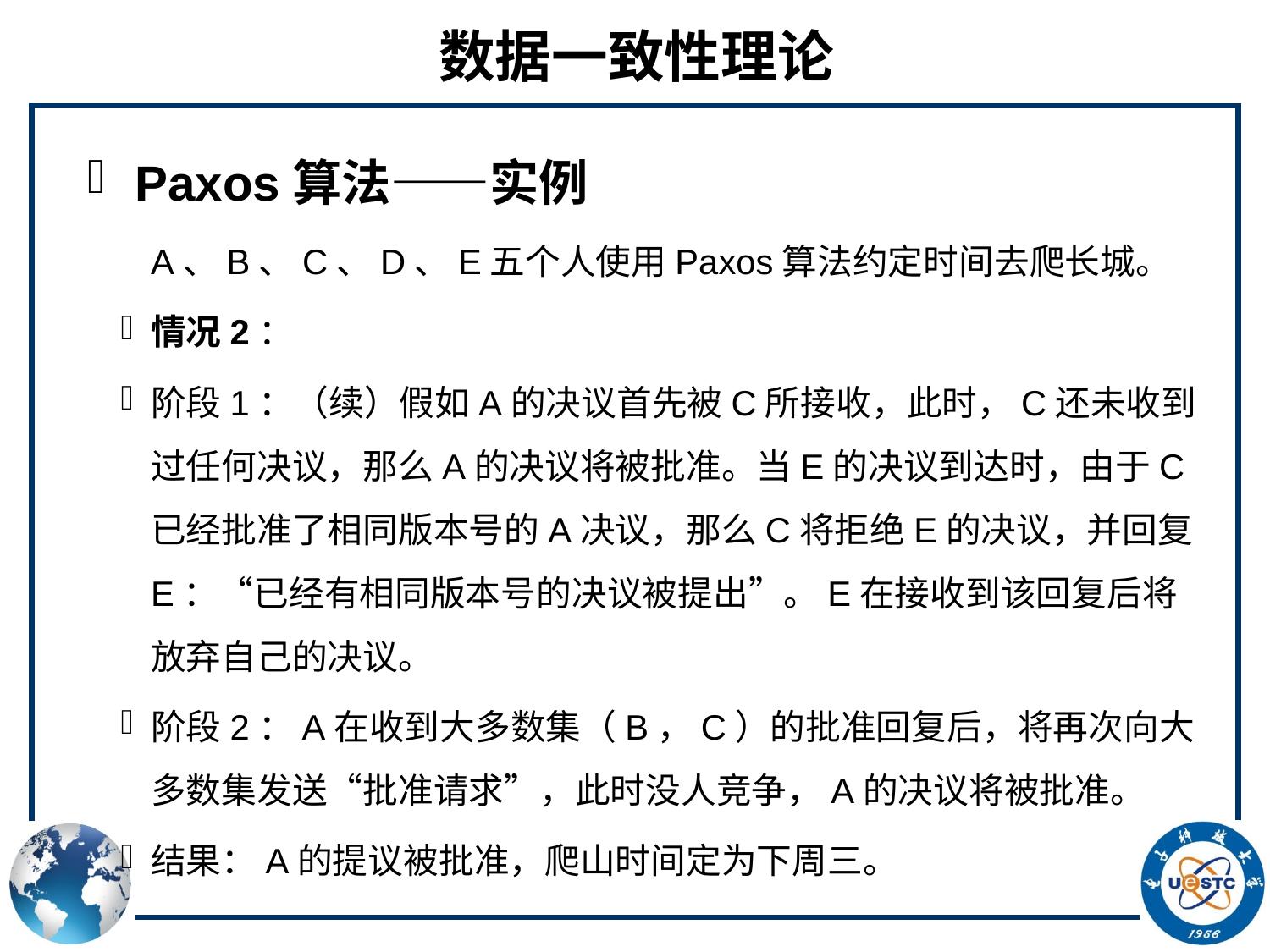

# 数据一致性理论
Paxos算法——实例
A、B、C、D、E五个人使用Paxos算法约定时间去爬长城。
情况2：
阶段1：（续）假如A的决议首先被C所接收，此时，C还未收到过任何决议，那么A的决议将被批准。当E的决议到达时，由于C已经批准了相同版本号的A决议，那么C将拒绝E的决议，并回复E：“已经有相同版本号的决议被提出”。E在接收到该回复后将放弃自己的决议。
阶段2：A在收到大多数集（B，C）的批准回复后，将再次向大多数集发送“批准请求”，此时没人竞争，A的决议将被批准。
结果：A的提议被批准，爬山时间定为下周三。